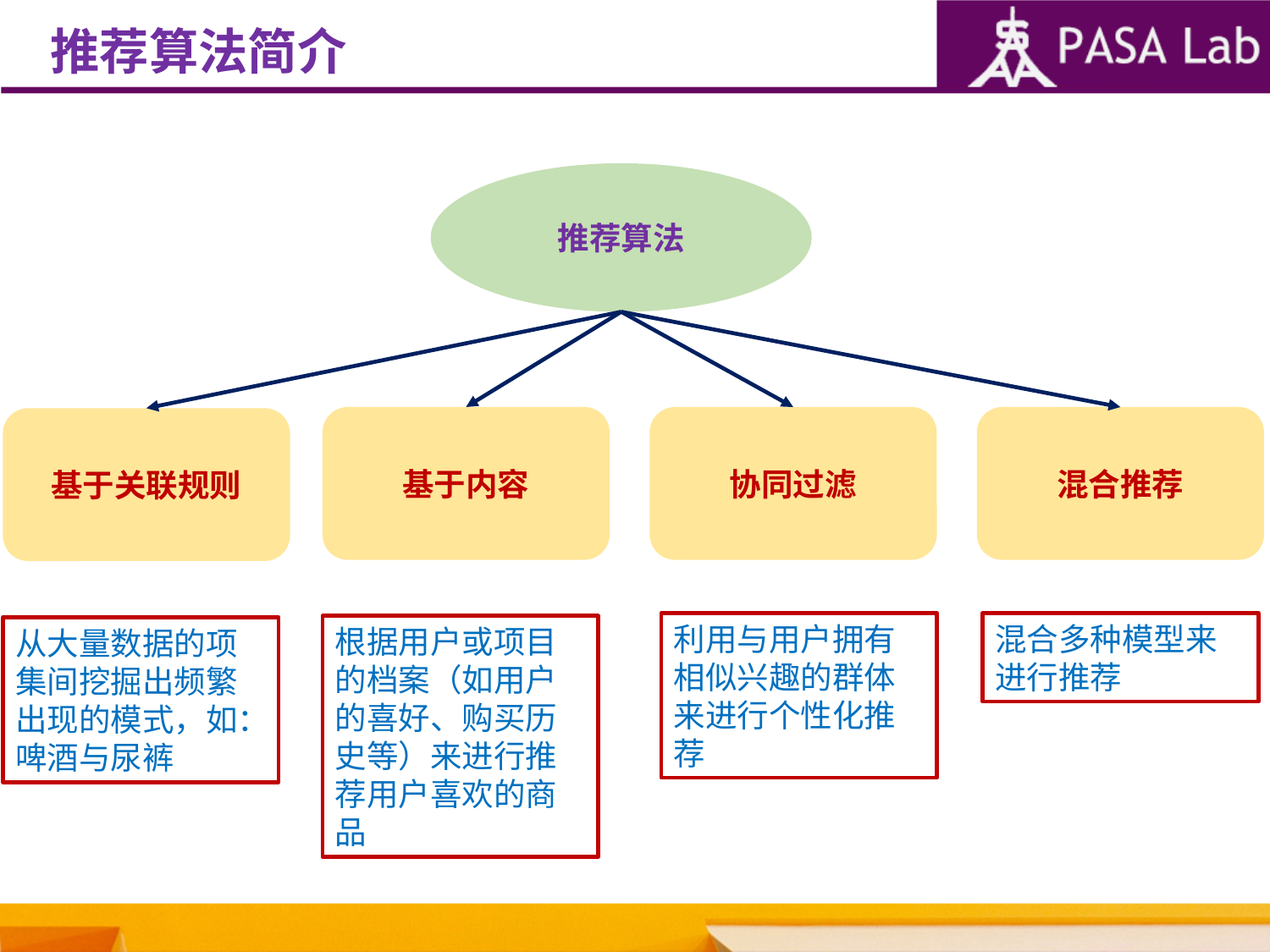

推荐算法简介
推荐算法
协同过滤
混合推荐
基于内容
基于关联规则
利用与用户拥有相似兴趣的群体来进行个性化推荐
混合多种模型来进行推荐
根据用户或项目的档案（如用户的喜好、购买历史等）来进行推荐用户喜欢的商品
从大量数据的项集间挖掘出频繁出现的模式，如：啤酒与尿裤